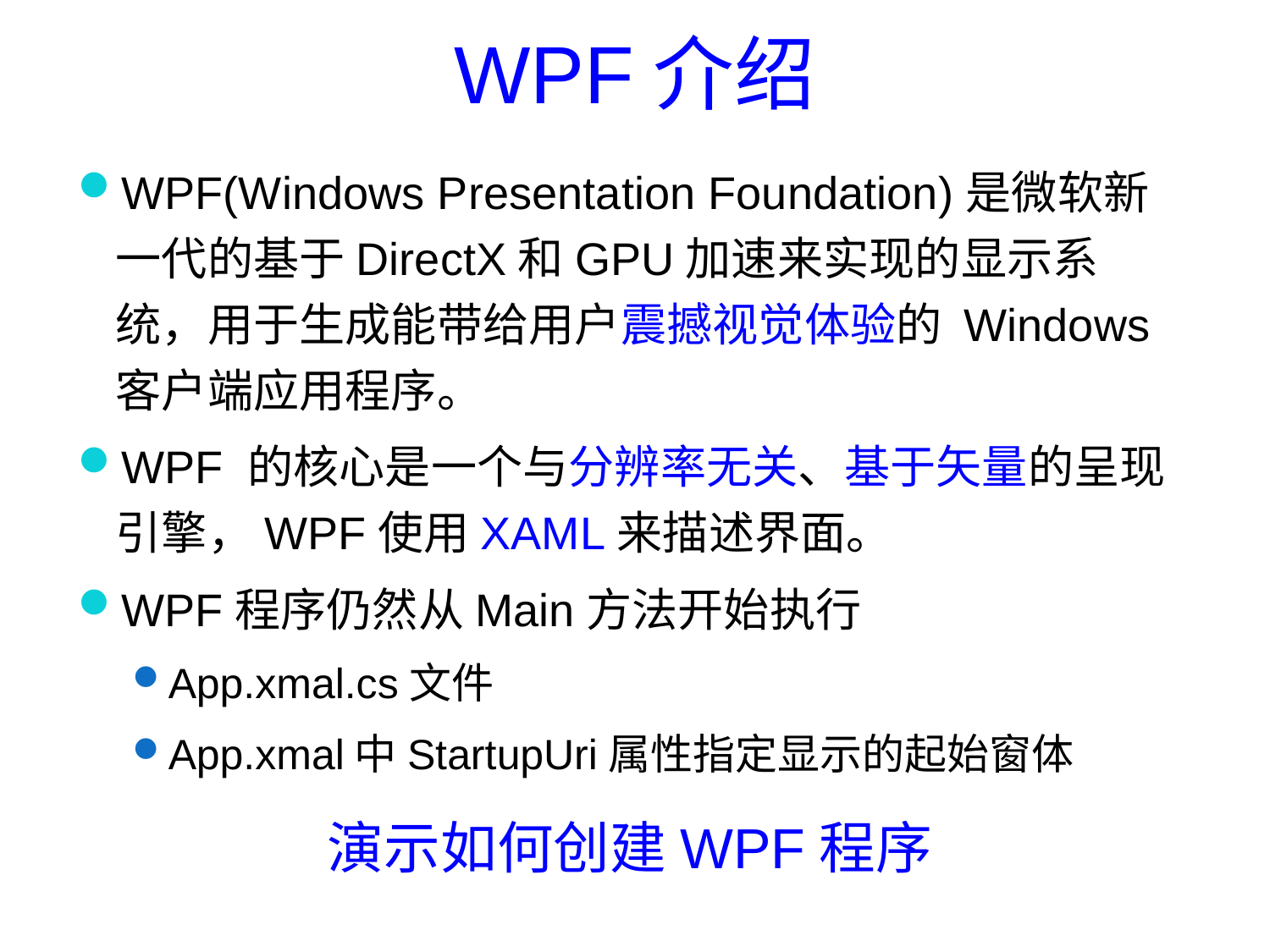

WPF介绍
WPF(Windows Presentation Foundation)是微软新一代的基于DirectX和GPU加速来实现的显示系统，用于生成能带给用户震撼视觉体验的 Windows 客户端应用程序。
WPF 的核心是一个与分辨率无关、基于矢量的呈现引擎，WPF使用XAML来描述界面。
WPF程序仍然从Main方法开始执行
App.xmal.cs文件
App.xmal中StartupUri属性指定显示的起始窗体
演示如何创建WPF程序